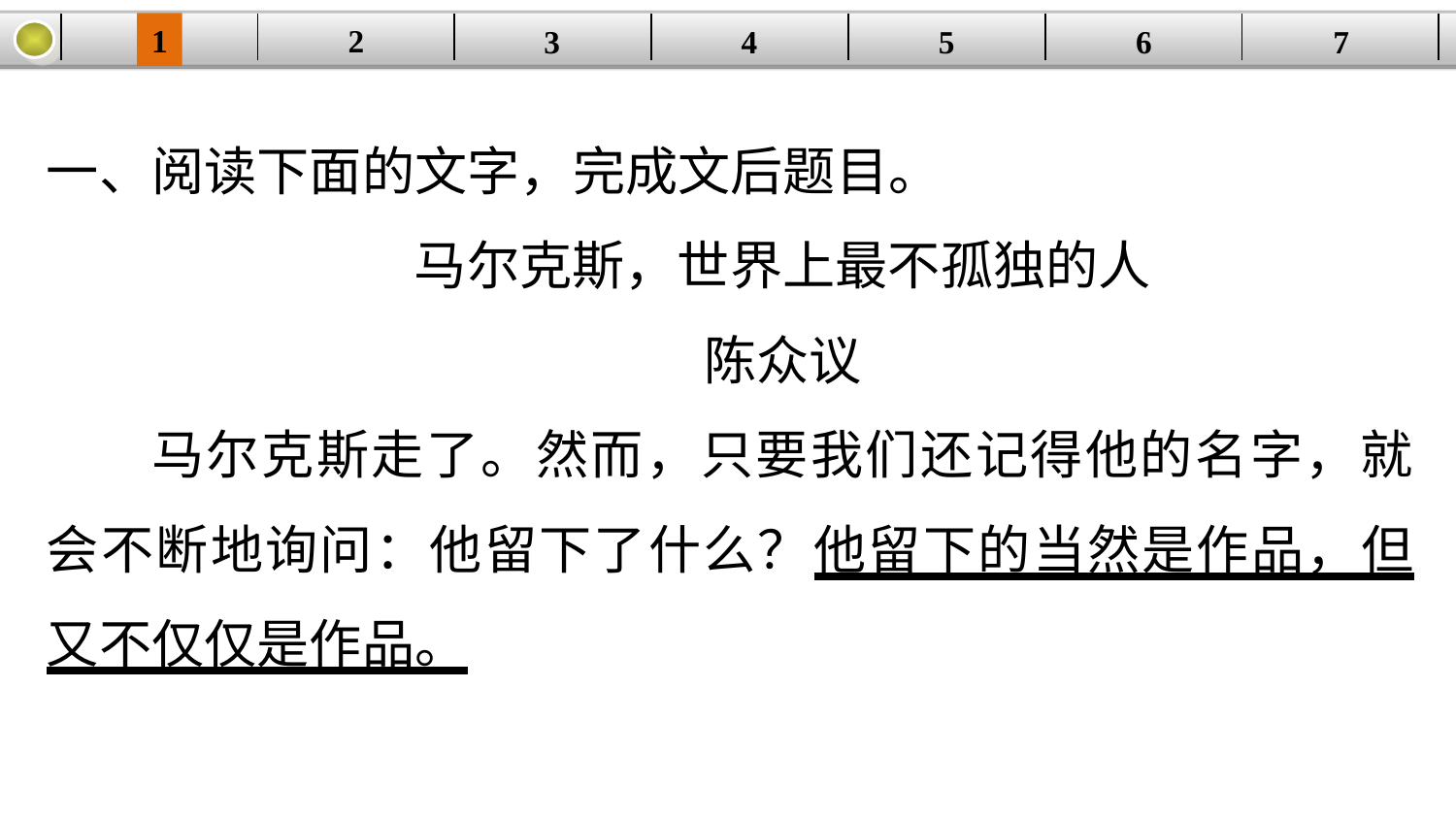

1
2
|  |  |  |  |  |  |  |
| --- | --- | --- | --- | --- | --- | --- |
3
4
5
6
7

一、阅读下面的文字，完成文后题目。
马尔克斯，世界上最不孤独的人
陈众议
马尔克斯走了。然而，只要我们还记得他的名字，就会不断地询问：他留下了什么？他留下的当然是作品，但又不仅仅是作品。